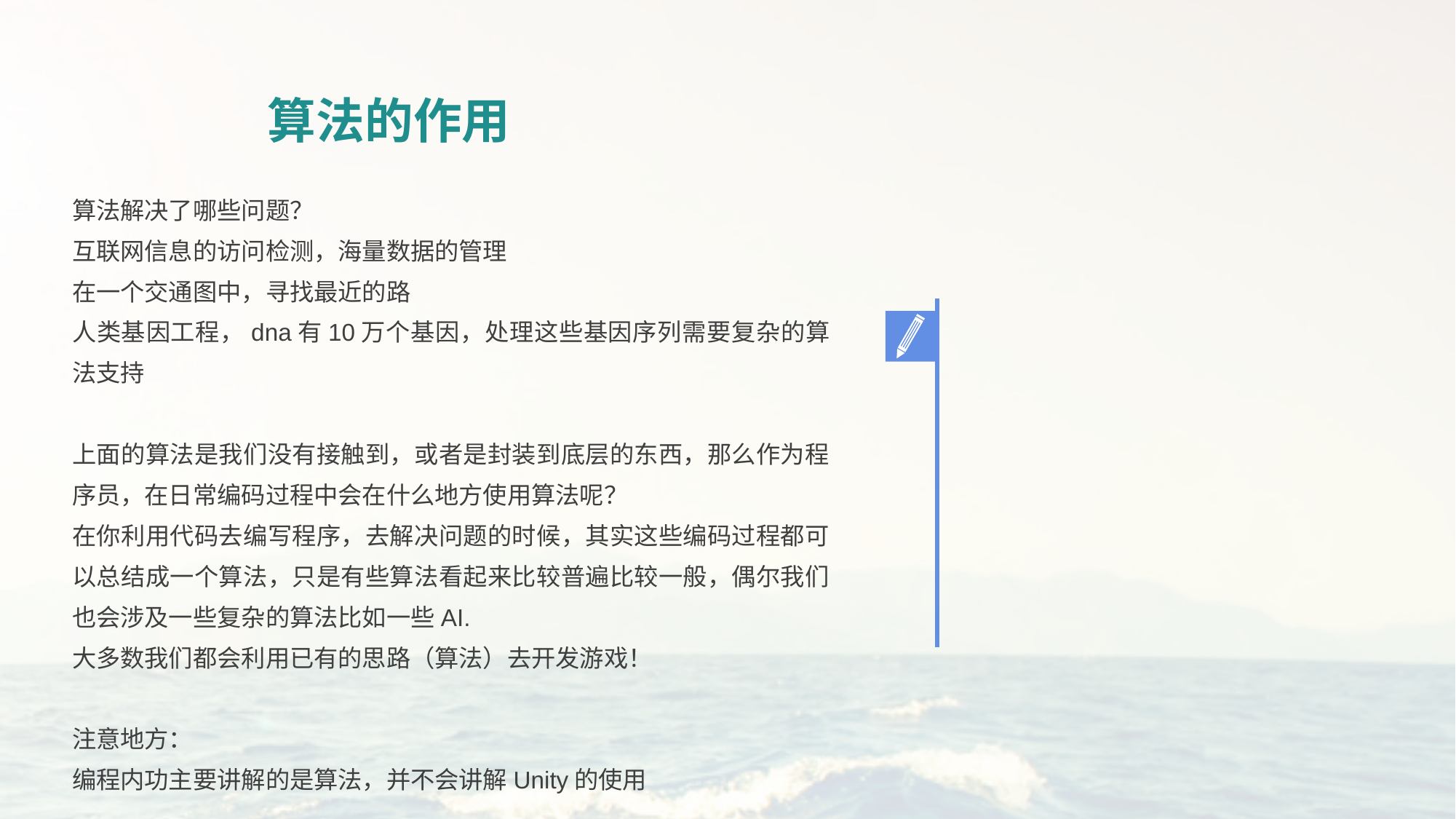

算法的作用
算法解决了哪些问题？
互联网信息的访问检测，海量数据的管理
在一个交通图中，寻找最近的路
人类基因工程，dna有10万个基因，处理这些基因序列需要复杂的算法支持

上面的算法是我们没有接触到，或者是封装到底层的东西，那么作为程序员，在日常编码过程中会在什么地方使用算法呢？
在你利用代码去编写程序，去解决问题的时候，其实这些编码过程都可以总结成一个算法，只是有些算法看起来比较普遍比较一般，偶尔我们也会涉及一些复杂的算法比如一些AI.
大多数我们都会利用已有的思路（算法）去开发游戏！

注意地方：
编程内功主要讲解的是算法，并不会讲解Unity的使用